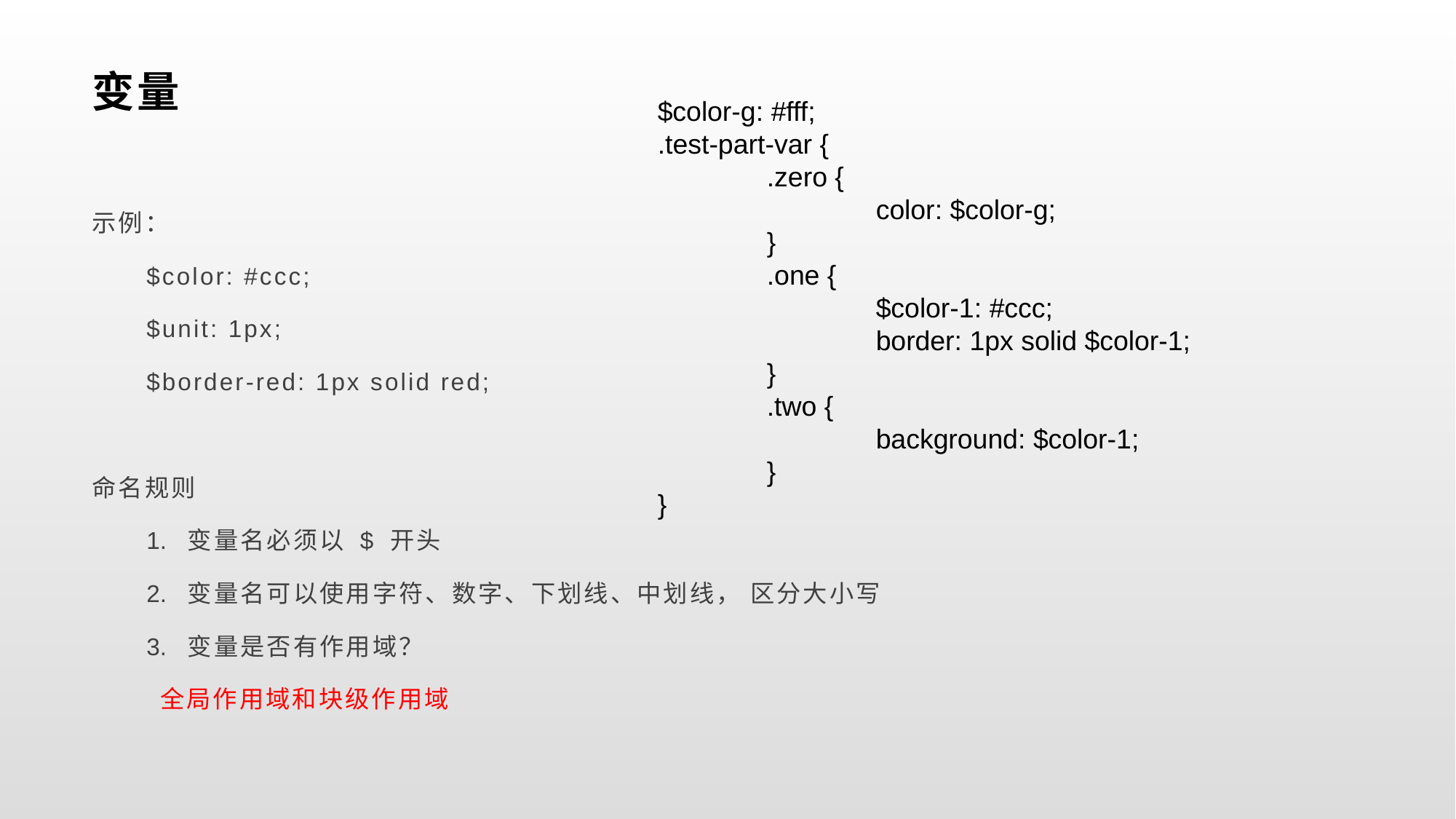

# 变量
$color-g: #fff;
.test-part-var {
	.zero {
		color: $color-g;
	}
	.one {
		$color-1: #ccc;
		border: 1px solid $color-1;
	}
	.two {
		background: $color-1;
	}
}

示例：
$color: #ccc;
$unit: 1px;
$border-red: 1px solid red;

命名规则
变量名必须以 $ 开头
变量名可以使用字符、数字、下划线、中划线， 区分大小写
变量是否有作用域？
 全局作用域和块级作用域